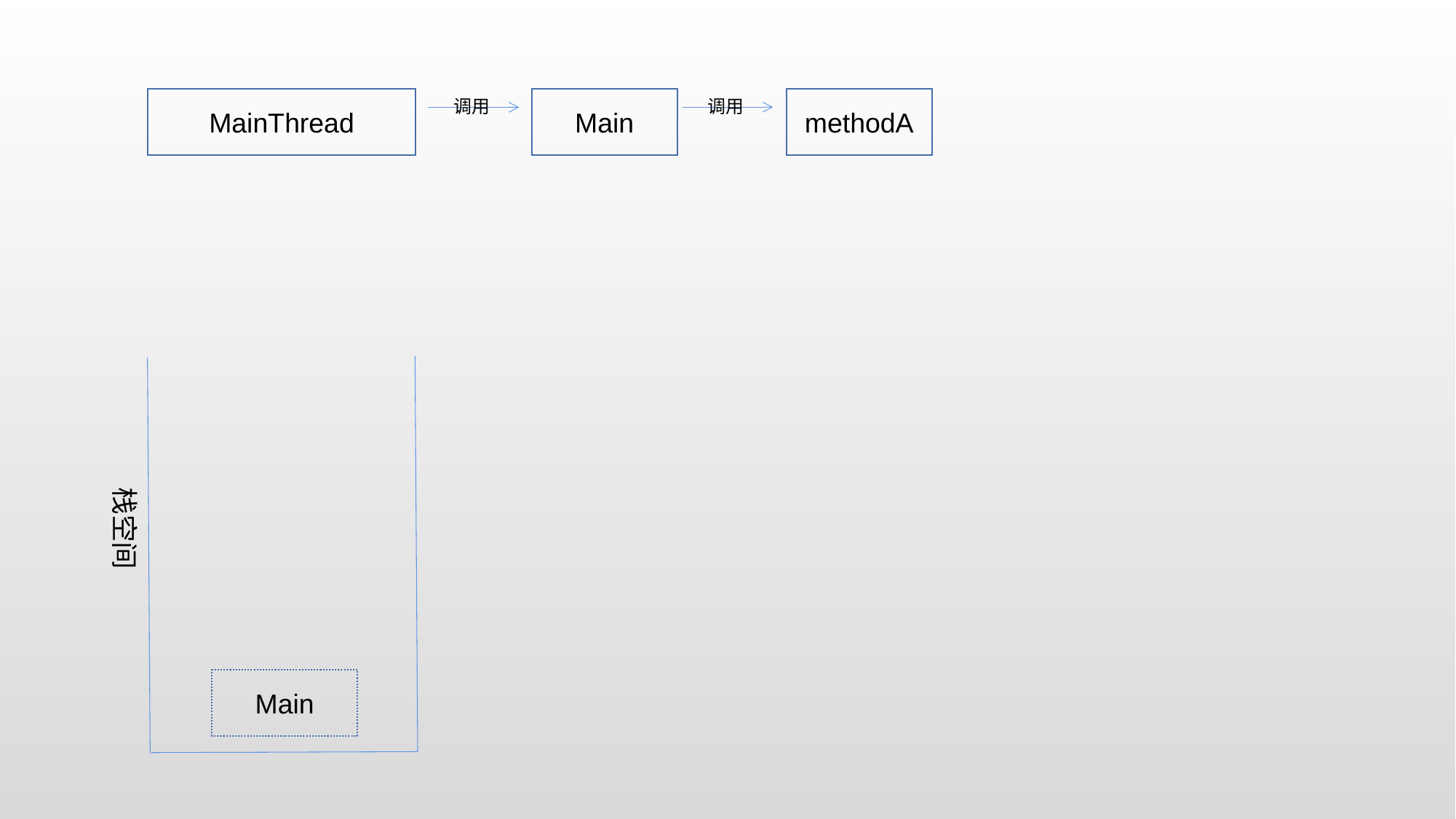

MainThread
Main
methodA
调用
调用
栈空间
Main